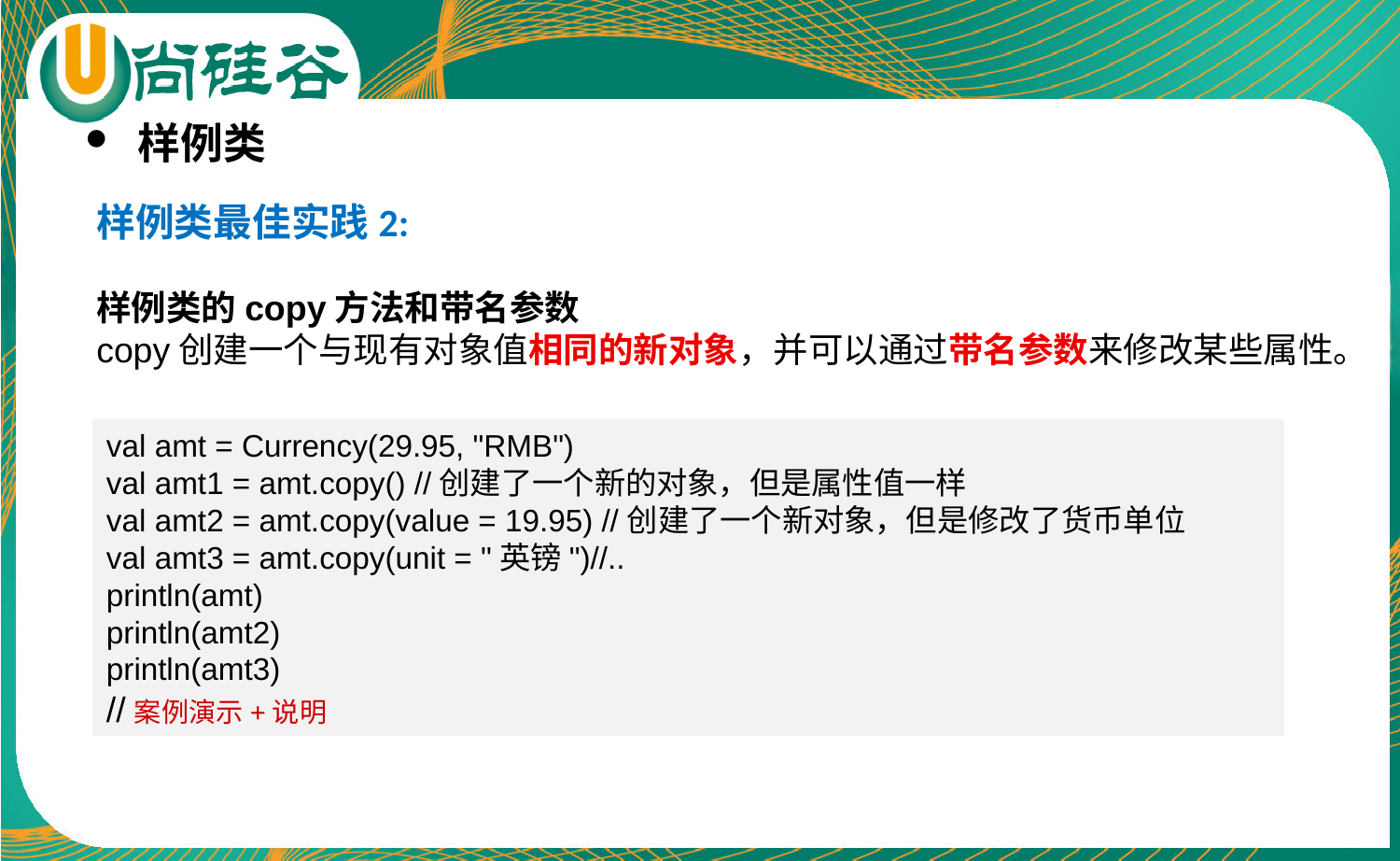

样例类

样例类最佳实践2:

样例类的copy方法和带名参数
copy创建一个与现有对象值相同的新对象，并可以通过带名参数来修改某些属性。

val amt = Currency(29.95, "RMB")
val amt1 = amt.copy() //创建了一个新的对象，但是属性值一样
val amt2 = amt.copy(value = 19.95) //创建了一个新对象，但是修改了货币单位
val amt3 = amt.copy(unit = "英镑")//..
println(amt)
println(amt2)
println(amt3)
//案例演示+说明